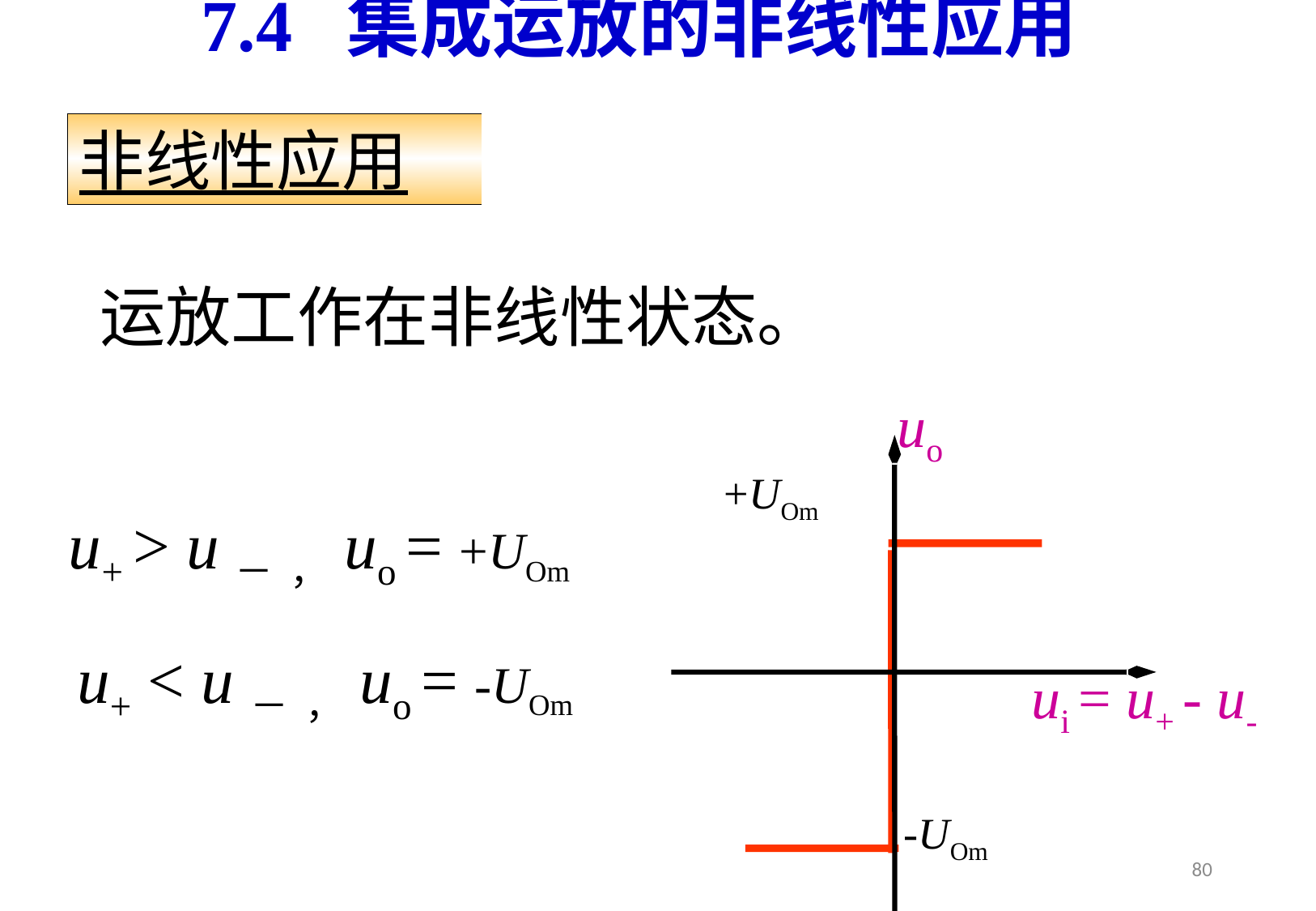

# 7.4  集成运放的非线性应用
非线性应用
运放工作在非线性状态。
uo

+UOm
ui = u+ - u-
 -UOm
u+ > u－  ，uo = +UOm
u+ < u－  ，uo = -UOm

80